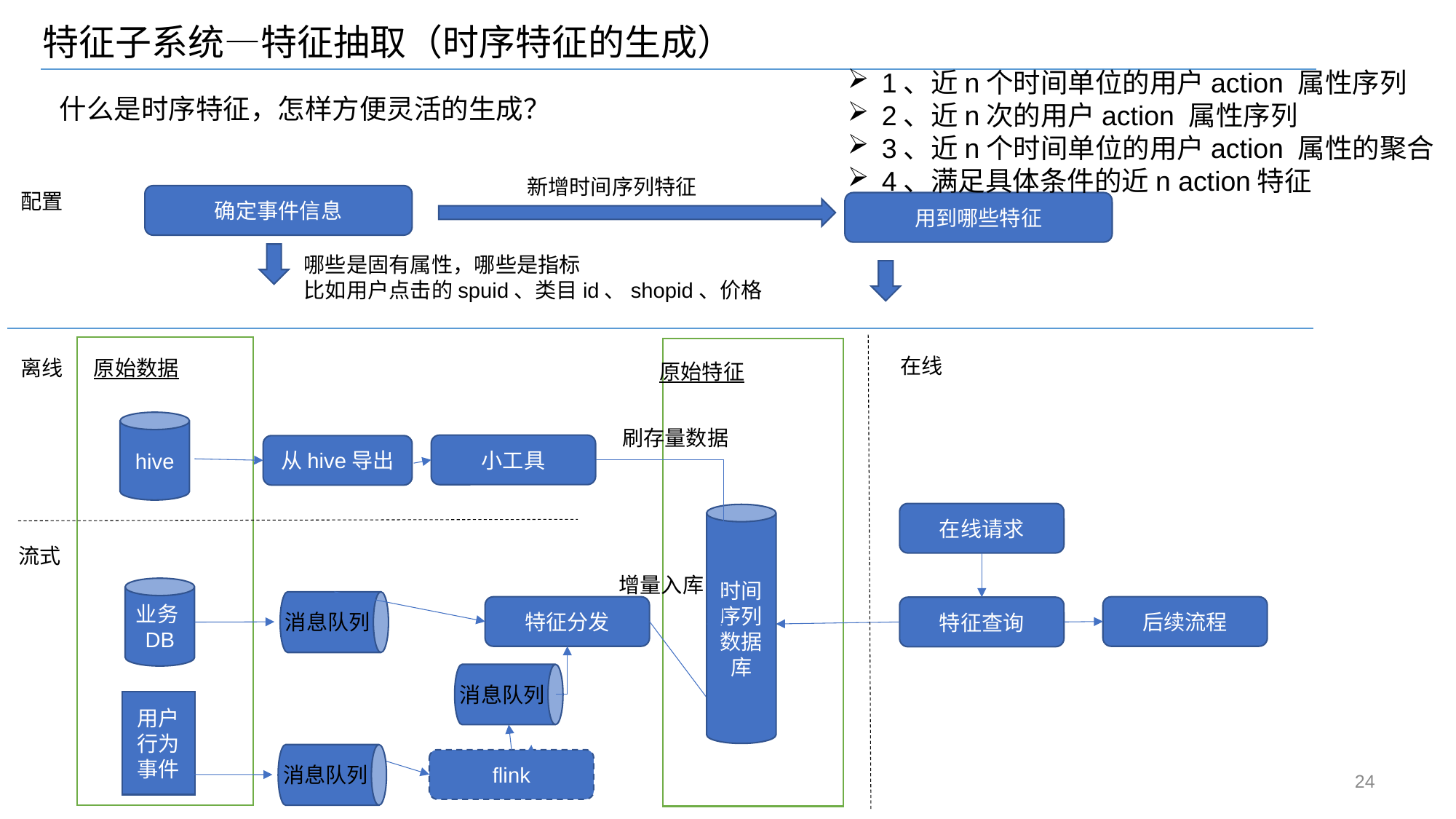

特征子系统—特征抽取（时序特征的生成）
1、近n个时间单位的用户action 属性序列
2、近n次的用户action 属性序列
3、近n个时间单位的用户action 属性的聚合
4、满足具体条件的近n action特征
什么是时序特征，怎样方便灵活的生成？

新增时间序列特征
配置
确定事件信息
用到哪些特征

哪些是固有属性，哪些是指标
比如用户点击的spuid、类目id、shopid、价格

在线
原始数据
离线
原始特征
hive
刷存量数据
小工具
从hive导出
在线请求
时间序列数据库
流式
增量入库
业务DB

消息队列
后续流程
特征分发
特征查询

消息队列
用户行为事件

消息队列
flink
24